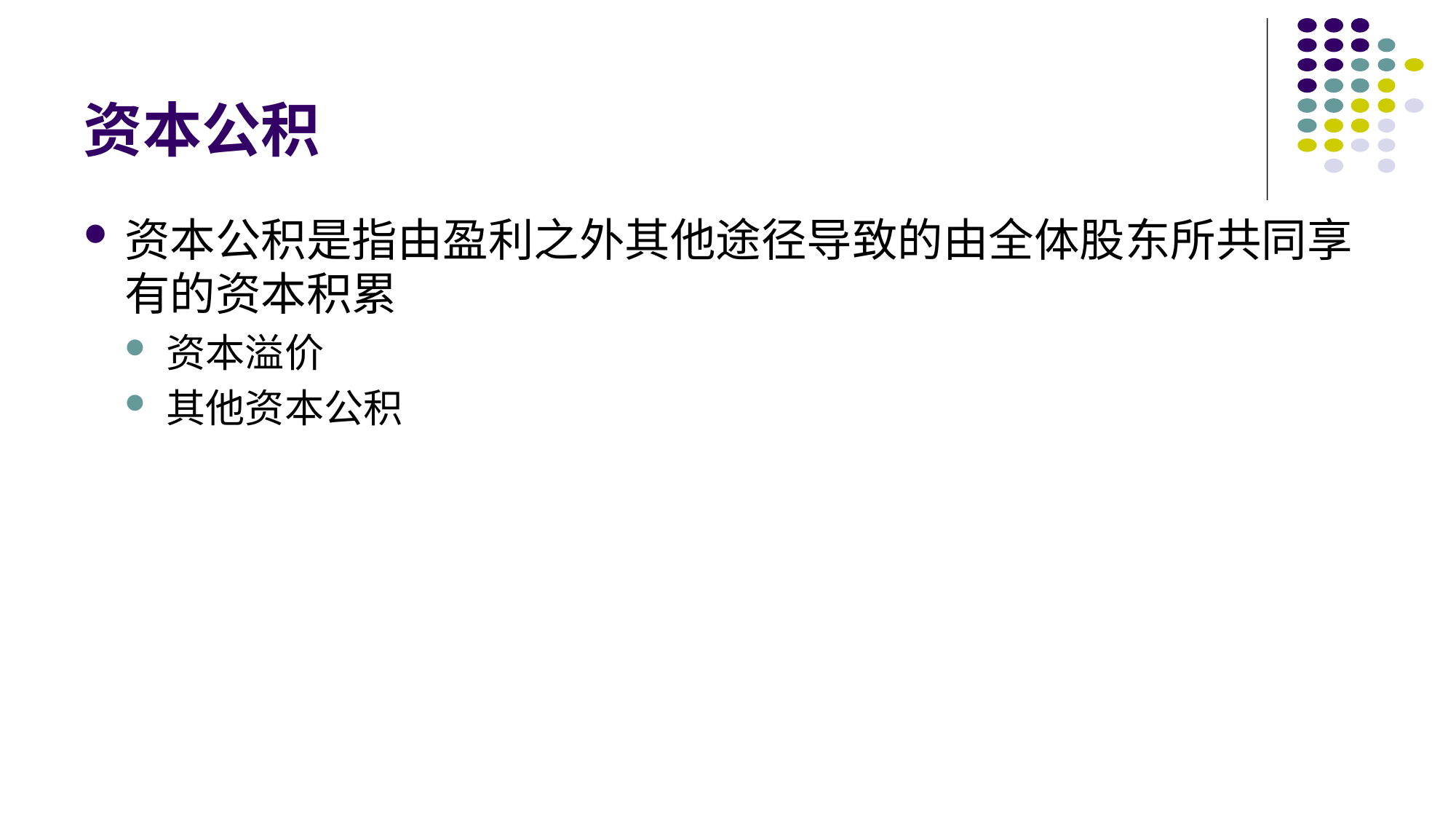

# 资本公积
资本公积是指由盈利之外其他途径导致的由全体股东所共同享有的资本积累
资本溢价
其他资本公积